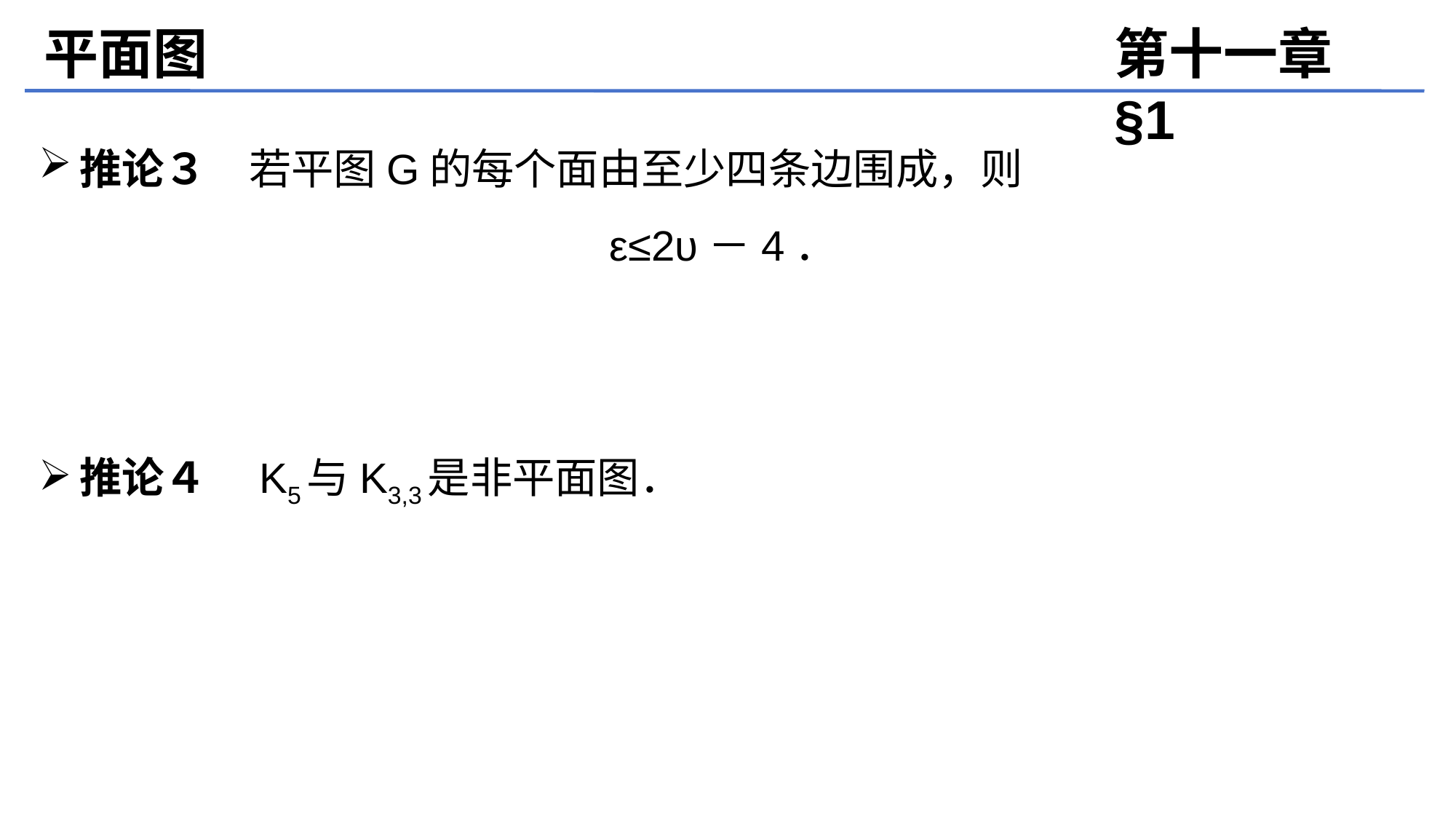

平面图
第十一章 §1
推论３　若平图G的每个面由至少四条边围成，则
ε≤2υ－4．

推论４　K5与K3,3是非平面图．